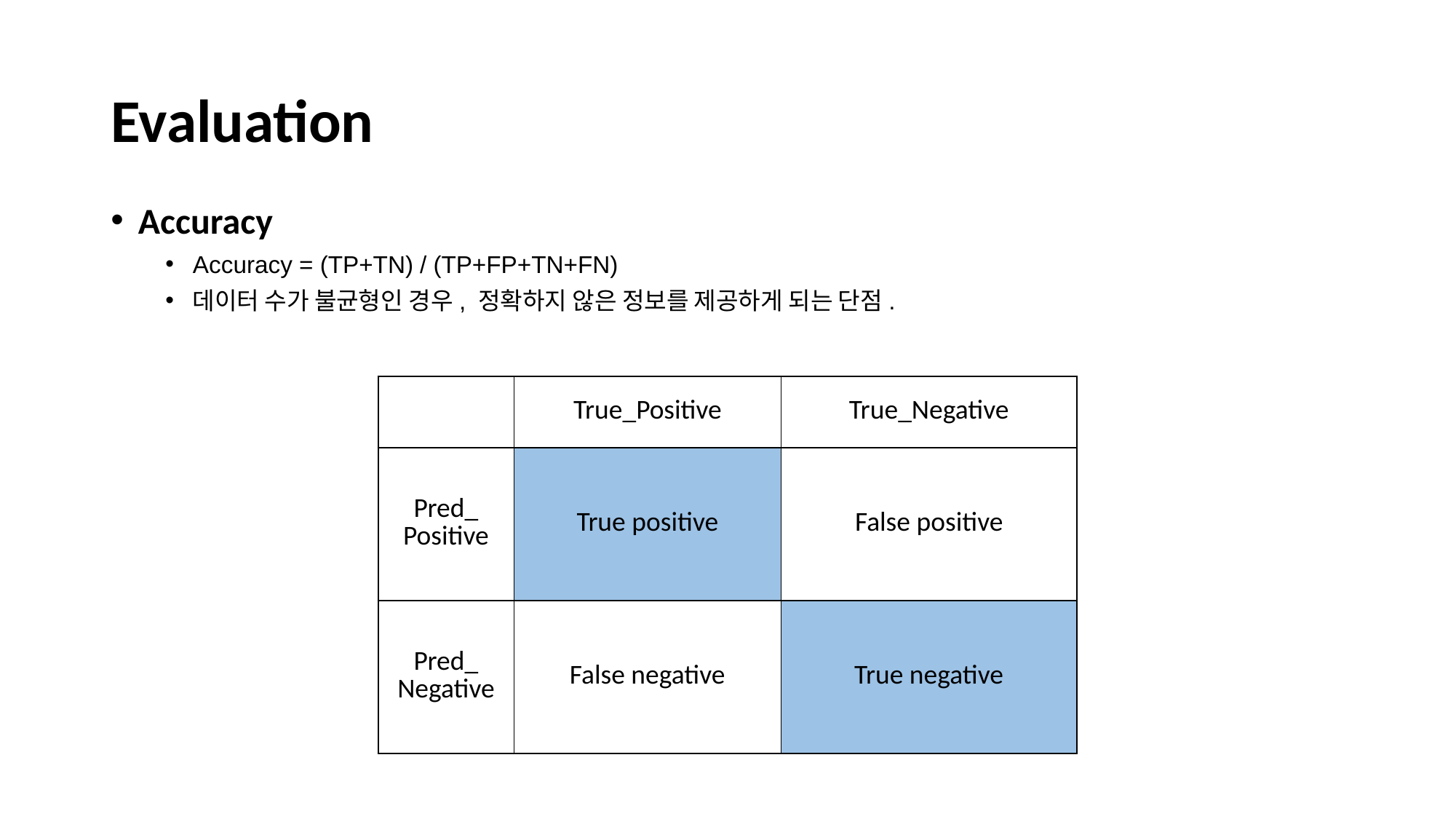

# Evaluation
Accuracy
Accuracy = (TP+TN) / (TP+FP+TN+FN)
데이터 수가 불균형인 경우, 정확하지 않은 정보를 제공하게 되는 단점.
|  | True\_Positive | True\_Negative |
| --- | --- | --- |
| Pred\_ Positive | True positive | False positive |
| Pred\_ Negative | False negative | True negative |